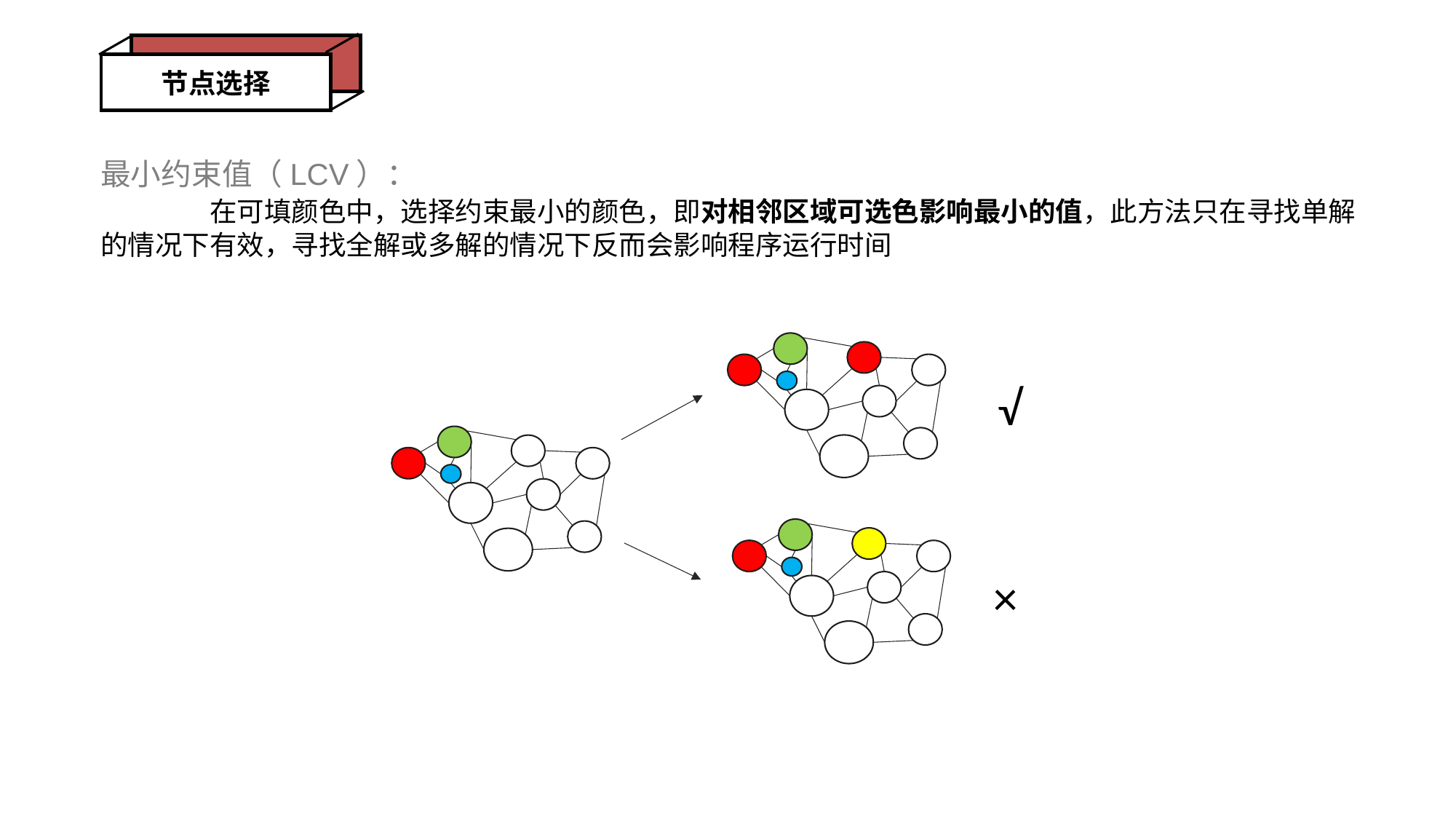

节点选择
最小约束值（LCV）：
    	在可填颜色中，选择约束最小的颜色，即对相邻区域可选色影响最小的值，此方法只在寻找单解的情况下有效，寻找全解或多解的情况下反而会影响程序运行时间

√

×